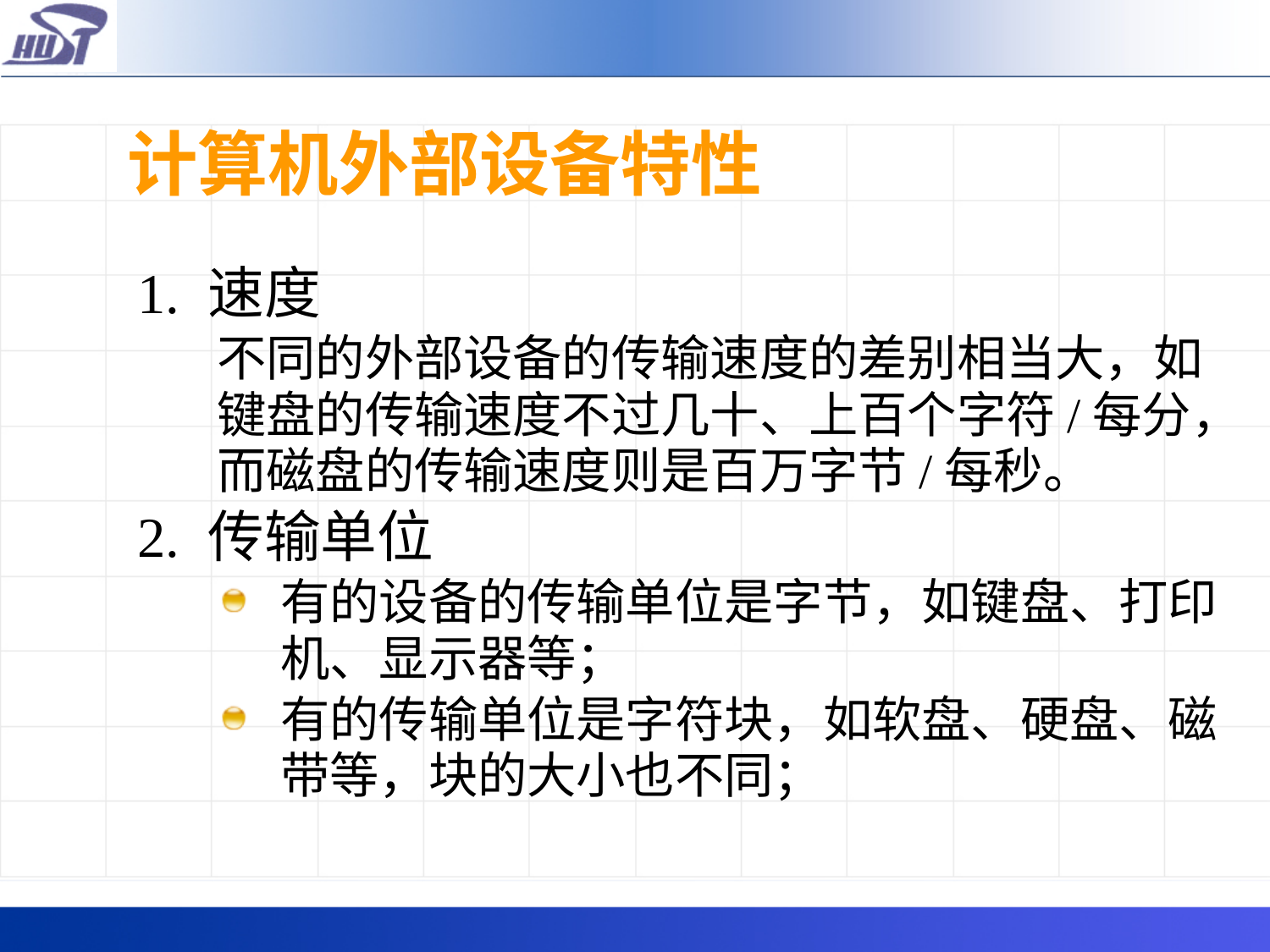

# 计算机外部设备特性
1. 速度
	不同的外部设备的传输速度的差别相当大，如键盘的传输速度不过几十、上百个字符/每分，而磁盘的传输速度则是百万字节/每秒。
2. 传输单位
有的设备的传输单位是字节，如键盘、打印机、显示器等；
有的传输单位是字符块，如软盘、硬盘、磁带等，块的大小也不同；
5